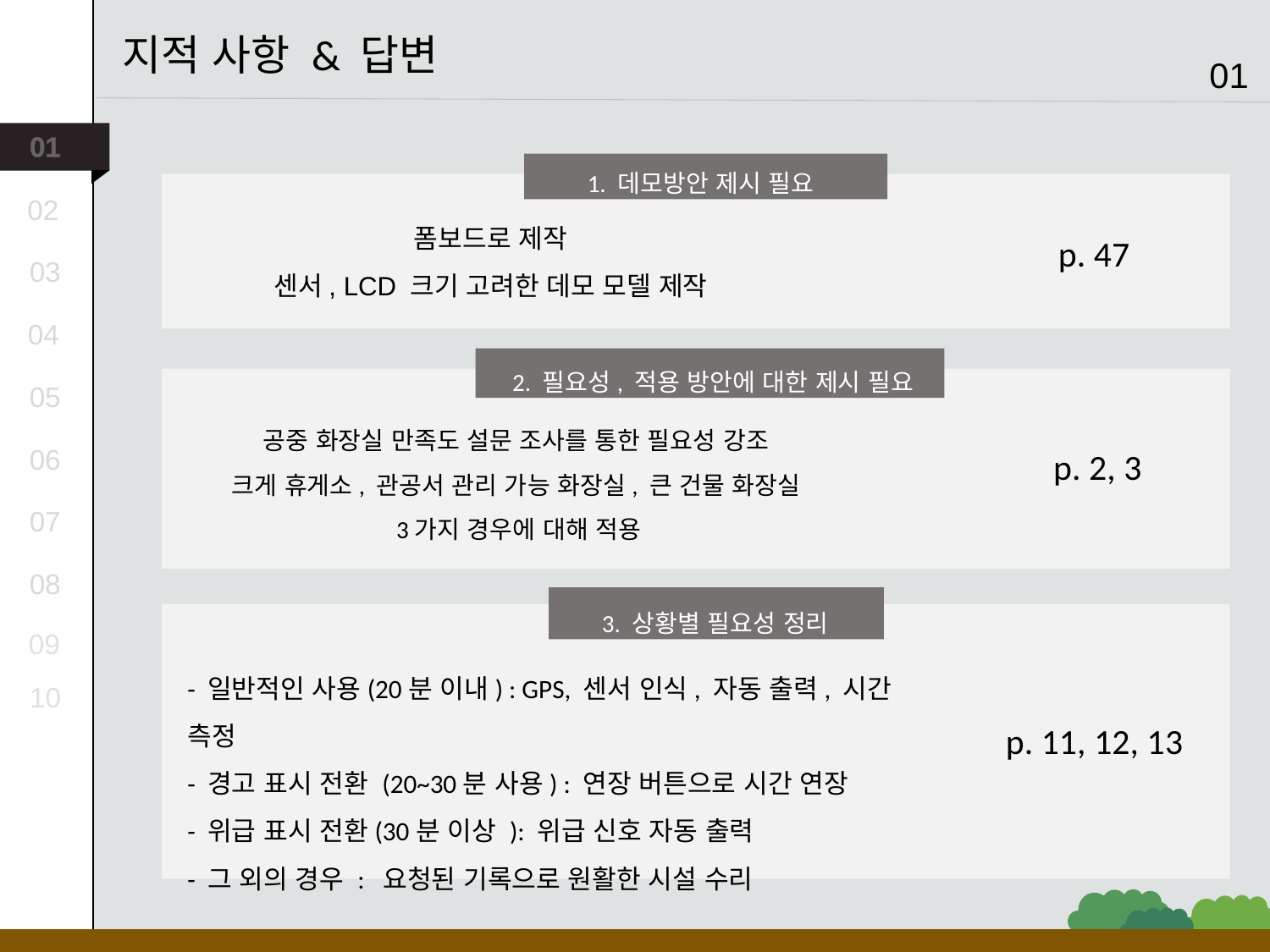

지적 사항 & 답변
01
01

1. 데모방안 제시 필요

02
폼보드로 제작
센서, LCD 크기 고려한 데모 모델 제작
p. 47
03

04
2. 필요성, 적용 방안에 대한 제시 필요

05
공중 화장실 만족도 설문 조사를 통한 필요성 강조
크게 휴게소, 관공서 관리 가능 화장실, 큰 건물 화장실
 3가지 경우에 대해 적용
06
p. 2, 3
07
08
3. 상황별 필요성 정리

09
- 일반적인 사용(20분 이내) : GPS, 센서 인식, 자동 출력, 시간 측정
- 경고 표시 전환 (20~30분 사용) : 연장 버튼으로 시간 연장
- 위급 표시 전환(30분 이상 ): 위급 신호 자동 출력
- 그 외의 경우 :  요청된 기록으로 원활한 시설 수리
10
p. 11, 12, 13